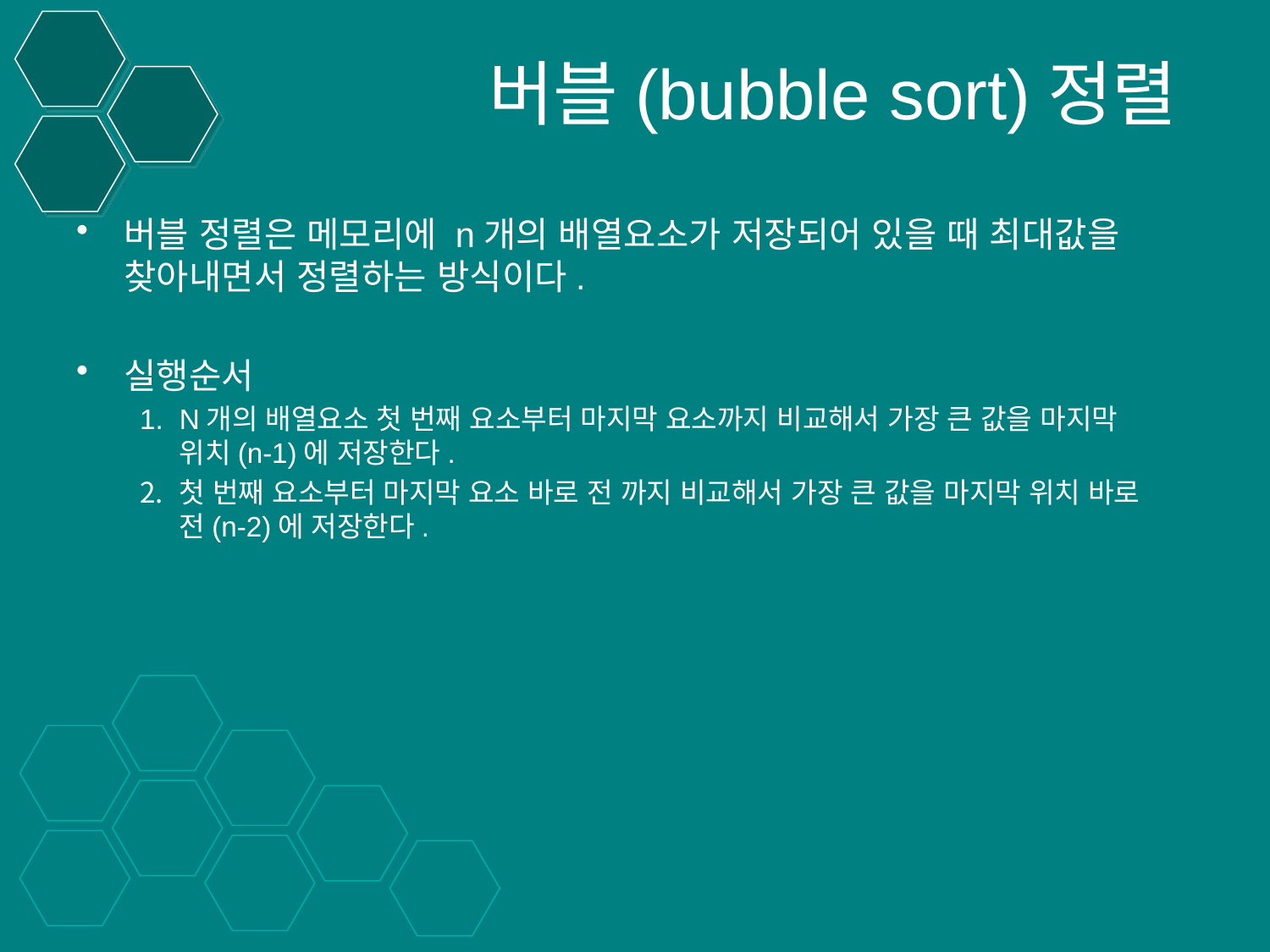

# 버블(bubble sort)정렬
버블 정렬은 메모리에 n개의 배열요소가 저장되어 있을 때 최대값을 찾아내면서 정렬하는 방식이다.

실행순서
N개의 배열요소 첫 번째 요소부터 마지막 요소까지 비교해서 가장 큰 값을 마지막 위치(n-1)에 저장한다.
첫 번째 요소부터 마지막 요소 바로 전 까지 비교해서 가장 큰 값을 마지막 위치 바로 전(n-2)에 저장한다.